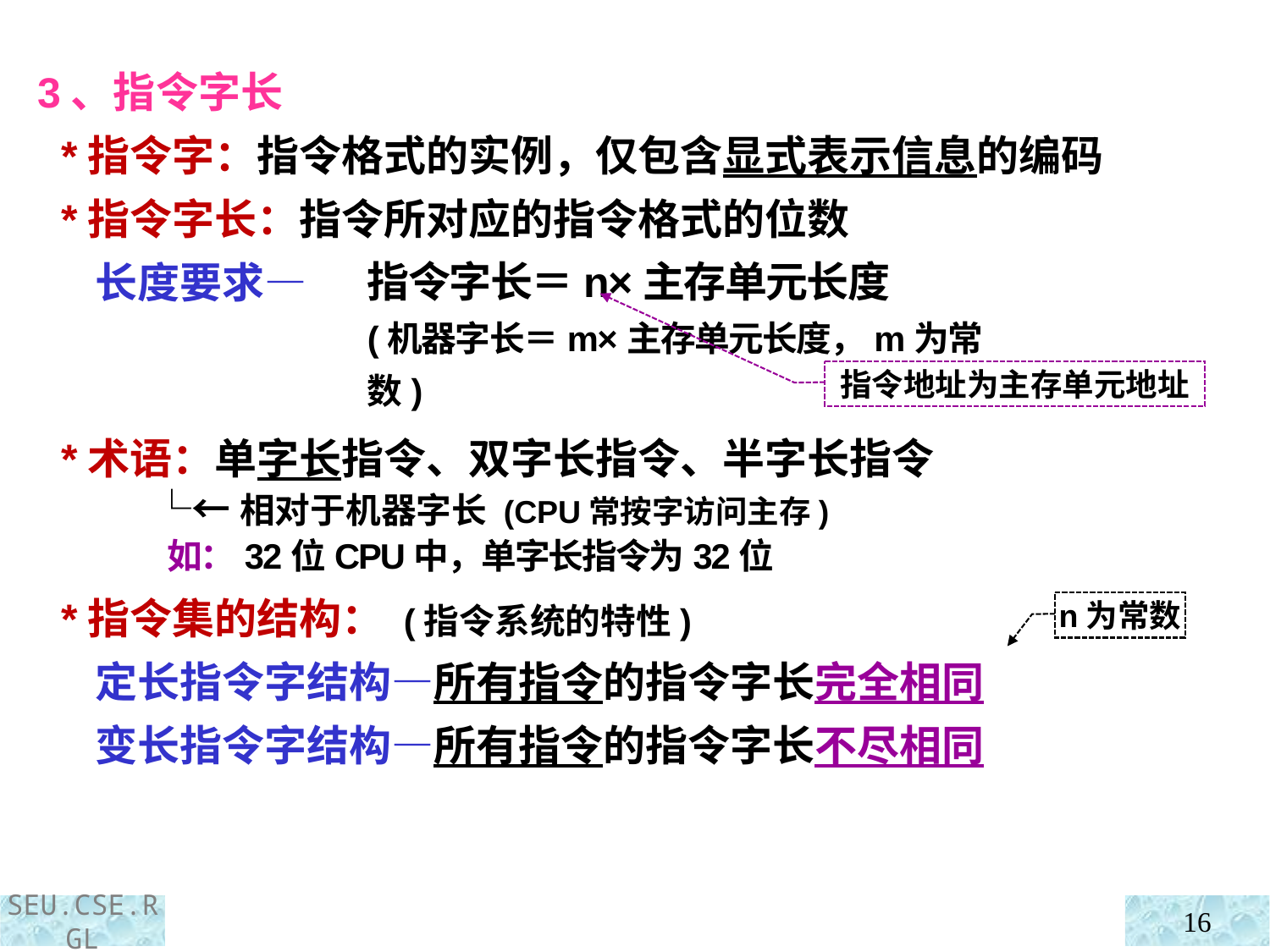

3、指令字长
  *指令字：指令格式的实例，仅包含显式表示信息的编码
  *指令字长：指令所对应的指令格式的位数
     长度要求—
指令字长＝n×主存单元长度
(机器字长＝m×主存单元长度，m为常数)
指令地址为主存单元地址
  *术语：单字长指令、双字长指令、半字长指令
             └←相对于机器字长 (CPU常按字访问主存)
                   如：32位CPU中，单字长指令为32位
  *指令集的结构： (指令系统的特性)
     定长指令字结构—所有指令的指令字长完全相同
     变长指令字结构—所有指令的指令字长不尽相同
n为常数
16